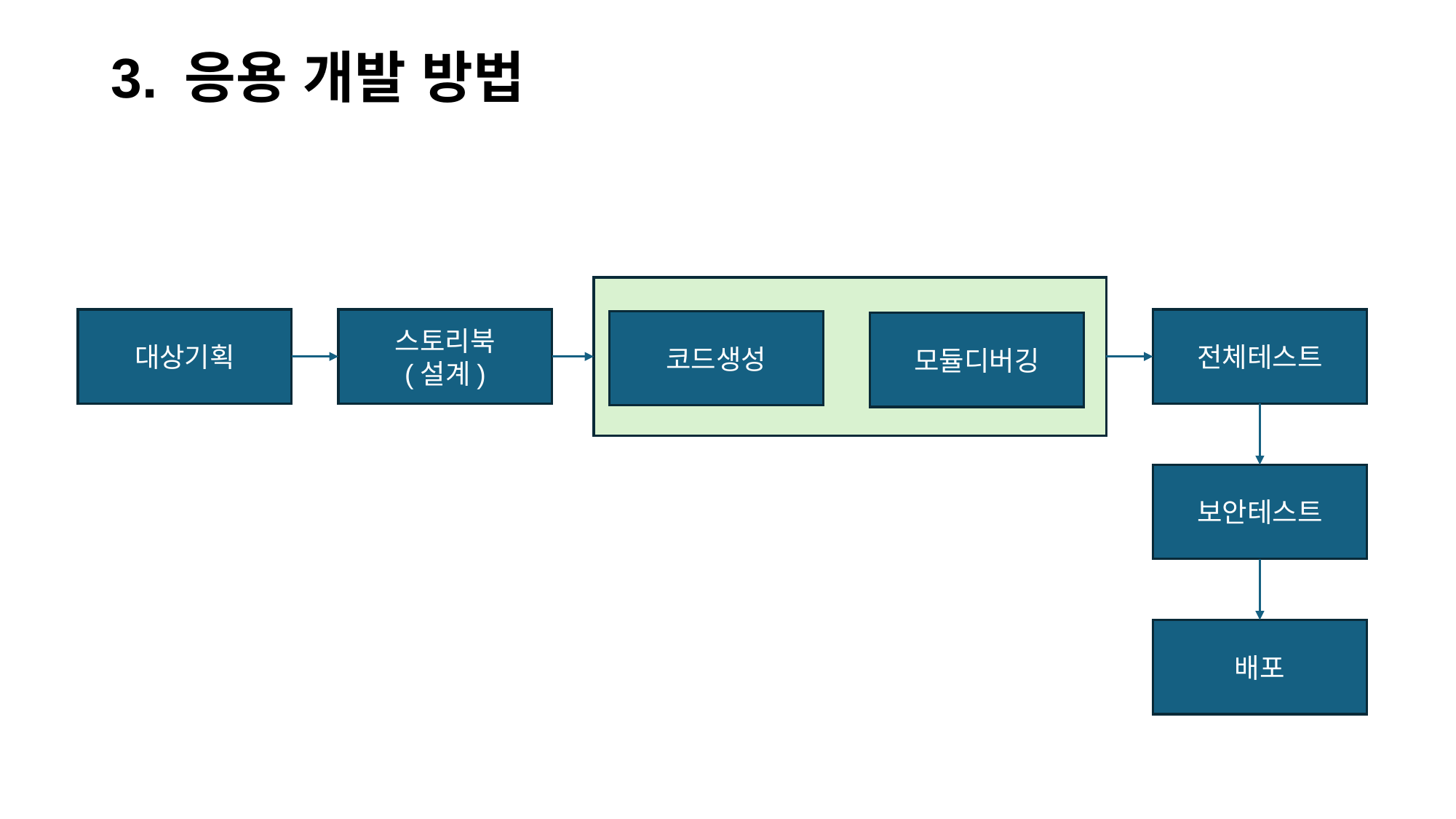

# 3. 응용 개발 방법

대상기획
스토리북
(설계)
전체테스트
코드생성
모듈디버깅
보안테스트
배포